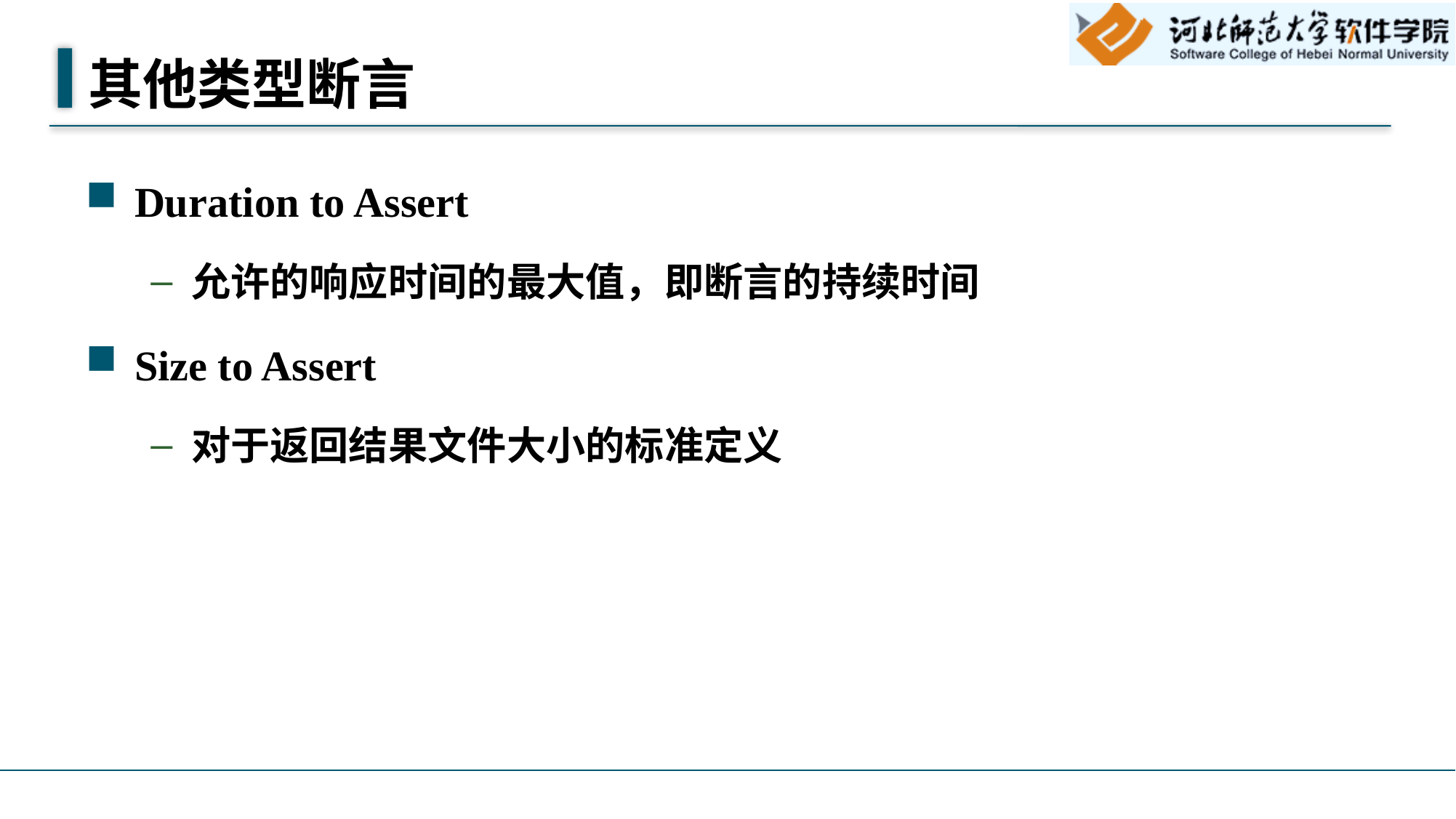

# 其他类型断言
Duration to Assert
允许的响应时间的最大值，即断言的持续时间
Size to Assert
对于返回结果文件大小的标准定义